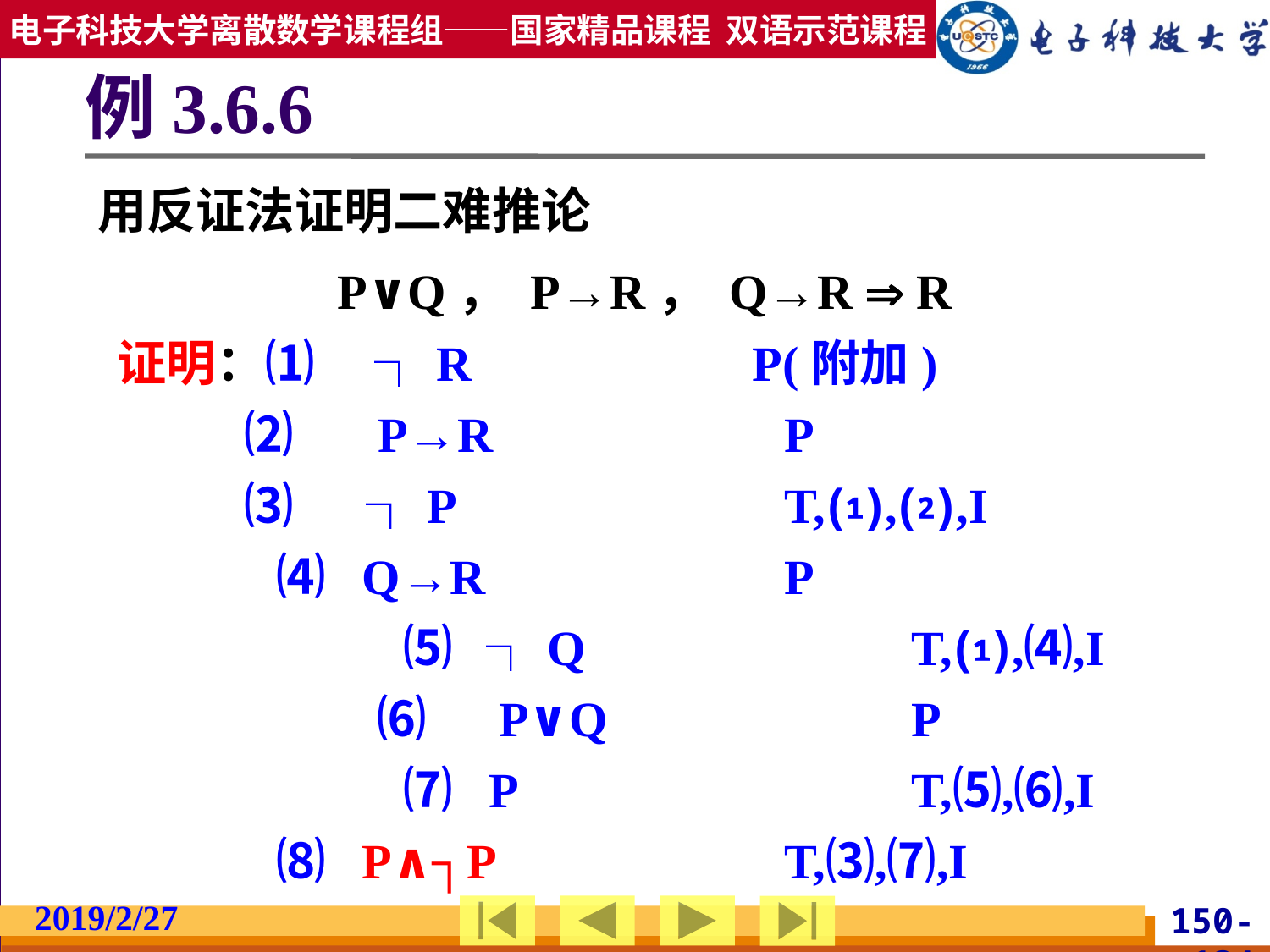

# 例3.6.6
用反证法证明二难推论
P∨Q， P→R， Q→R ⇒ R
证明：⑴　 ┐R			P(附加)
⑵　 P→R			P
⑶　 ┐P 			T,⑴,⑵,I
	⑷   Q→R 			P
　　  	⑸   ┐Q			T,⑴,⑷,I
  　　⑹　 P∨Q 			P
   	⑺   P 				T,⑸,⑹,I
	⑻   P∧┐P			T,⑶,⑺,I
2019/2/27